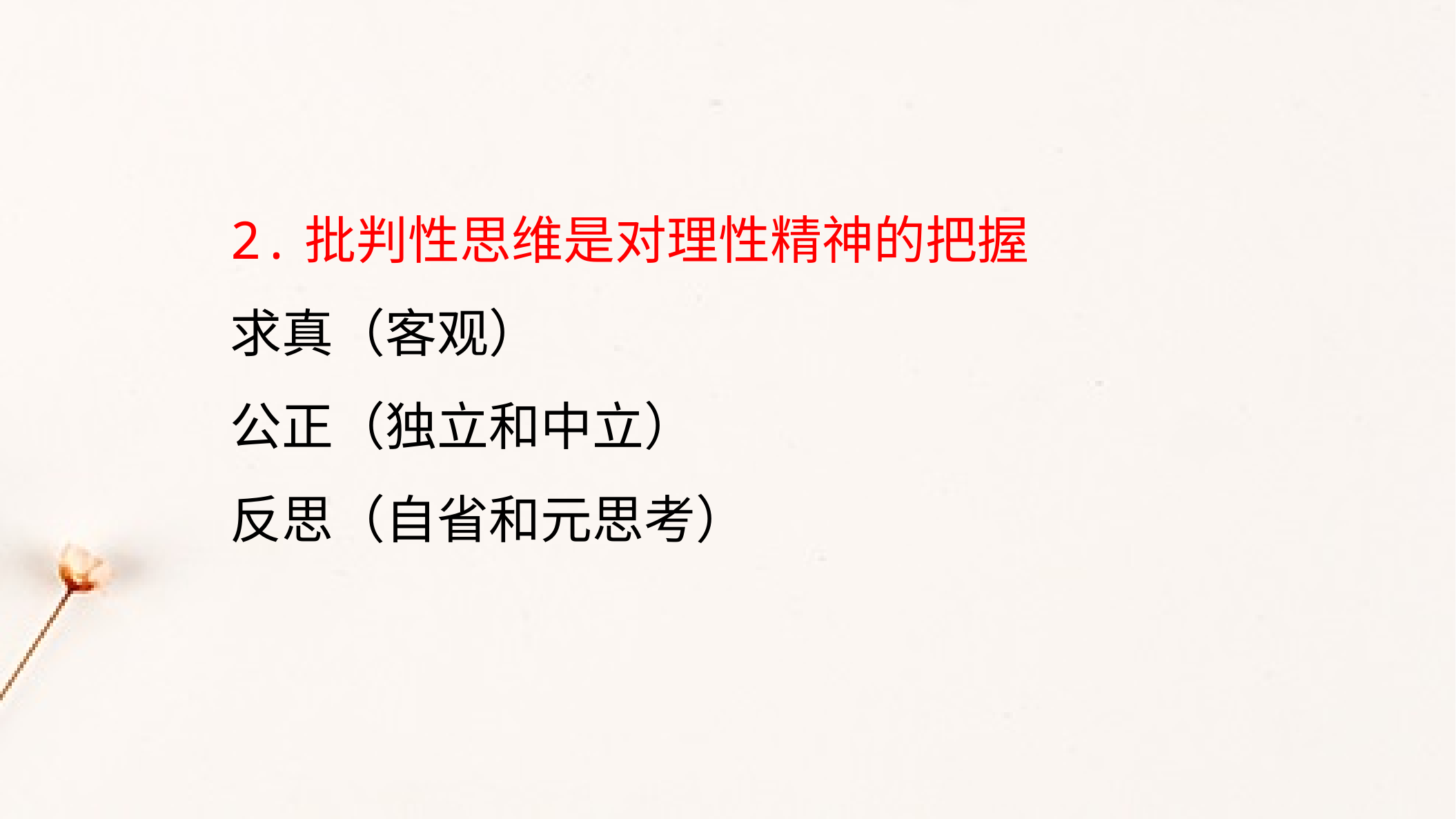

2.批判性思维是对理性精神的把握
求真（客观）
公正（独立和中立）
反思（自省和元思考）